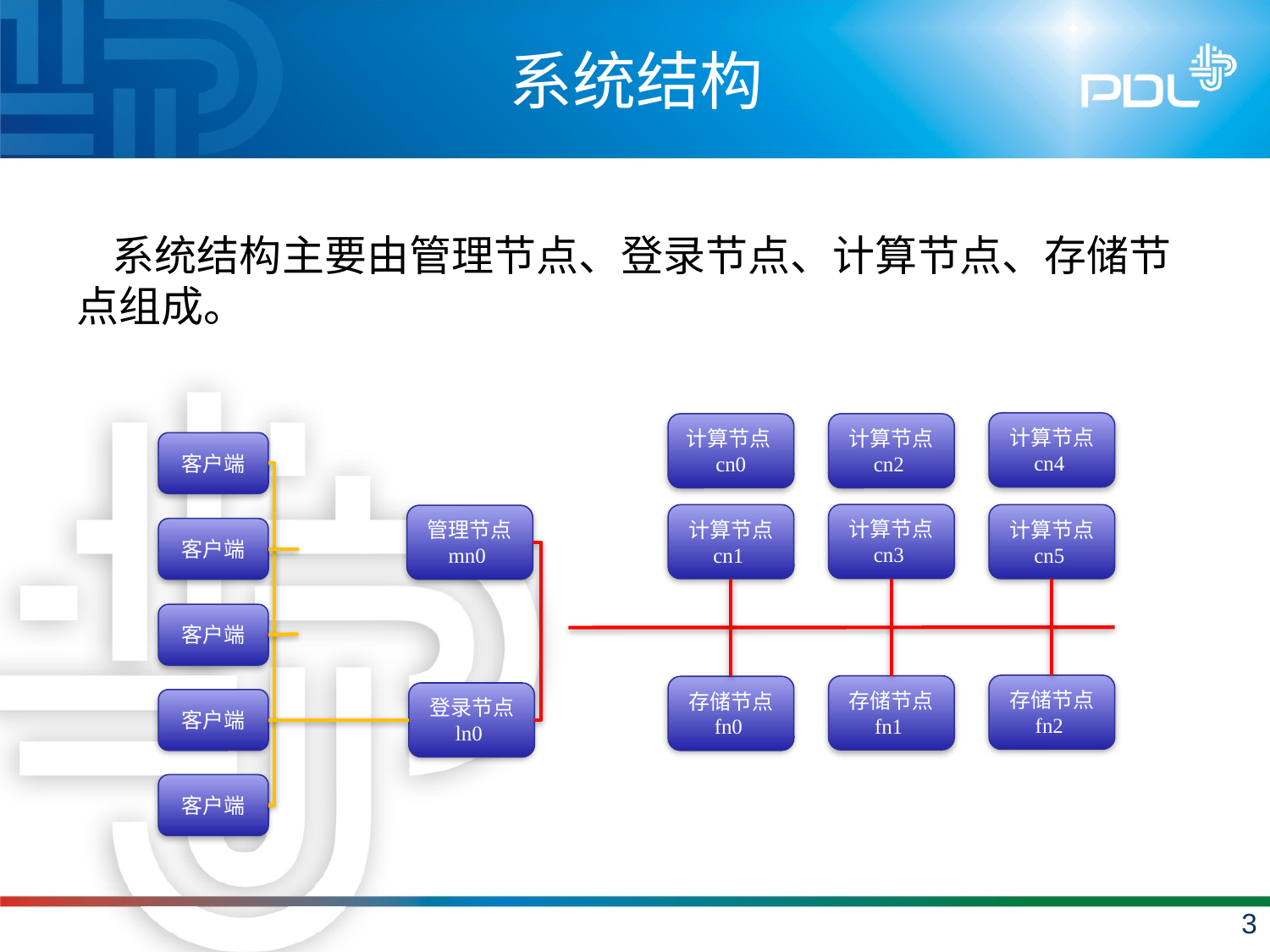

# 系统结构

    系统结构主要由管理节点、登录节点、计算节点、存储节点组成。

计算节点
cn4
计算节点
cn0
计算节点
cn2
客户端
计算节点
cn3
计算节点
cn1
计算节点
cn5
管理节点
mn0
客户端
客户端
存储节点
fn2
存储节点
fn1
存储节点
fn0
登录节点
ln0
客户端
客户端
3